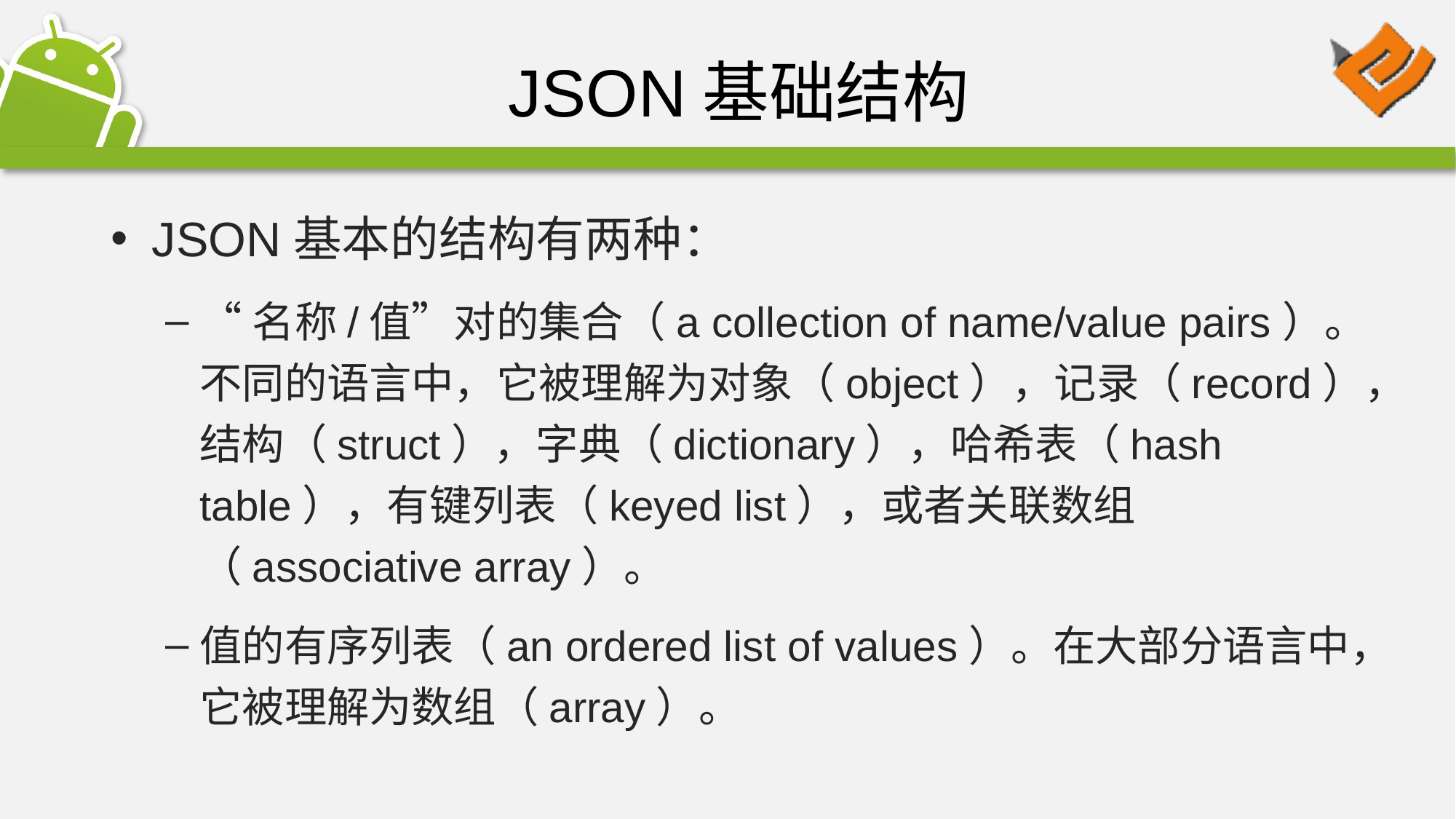

# JSON基础结构
JSON基本的结构有两种：
“名称/值”对的集合（a collection of name/value pairs）。不同的语言中，它被理解为对象（object），记录（record），结构（struct），字典（dictionary），哈希表（hash table），有键列表（keyed list），或者关联数组 （associative array）。
值的有序列表（an ordered list of values）。在大部分语言中，它被理解为数组（array）。